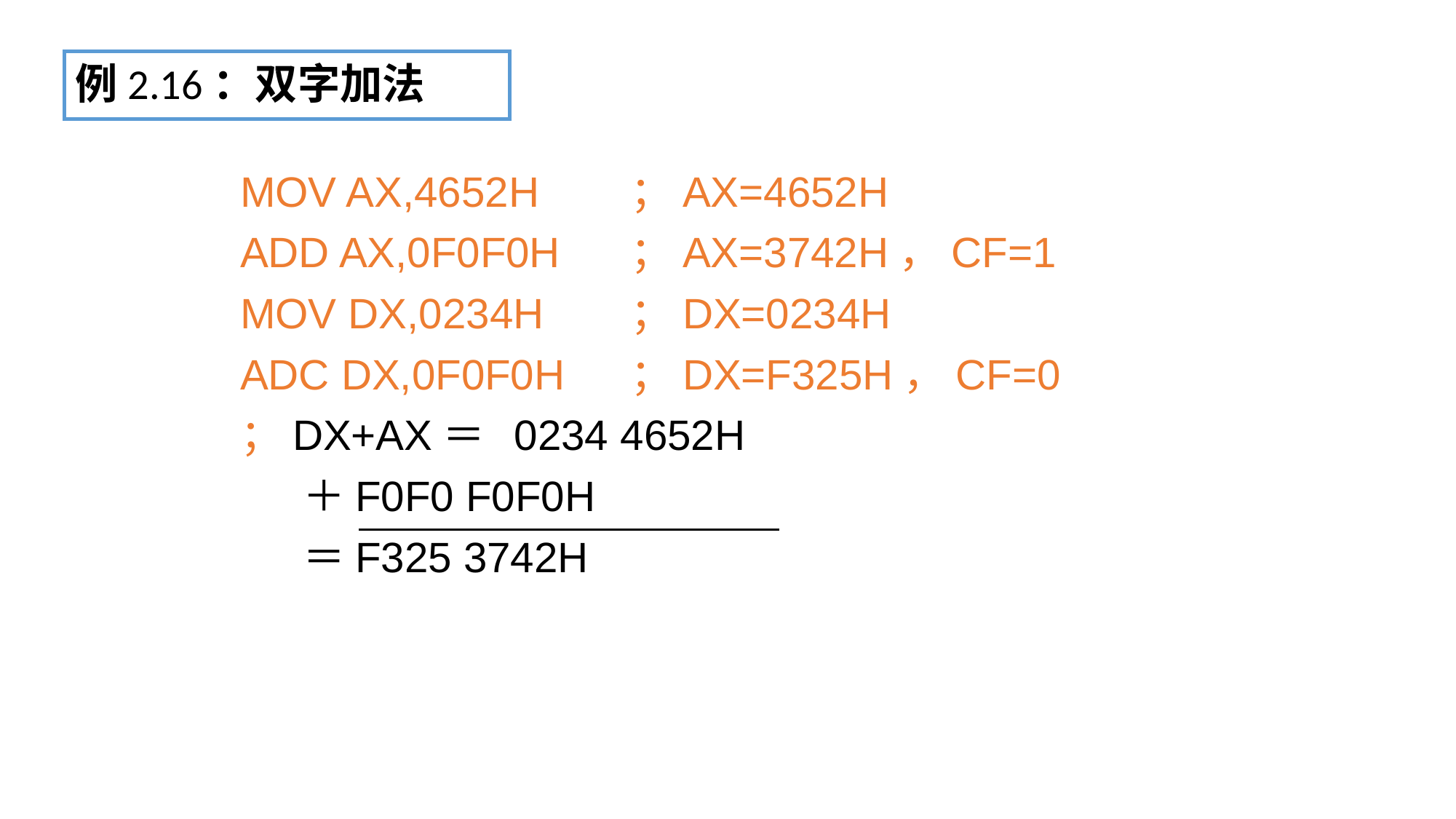

# 例2.16：双字加法
MOV AX,4652H	；AX=4652H
ADD AX,0F0F0H	；AX=3742H，CF=1
MOV DX,0234H	；DX=0234H
ADC DX,0F0F0H	；DX=F325H，CF=0
；DX+AX＝  0234 4652H
	＋F0F0 F0F0H
	＝F325 3742H